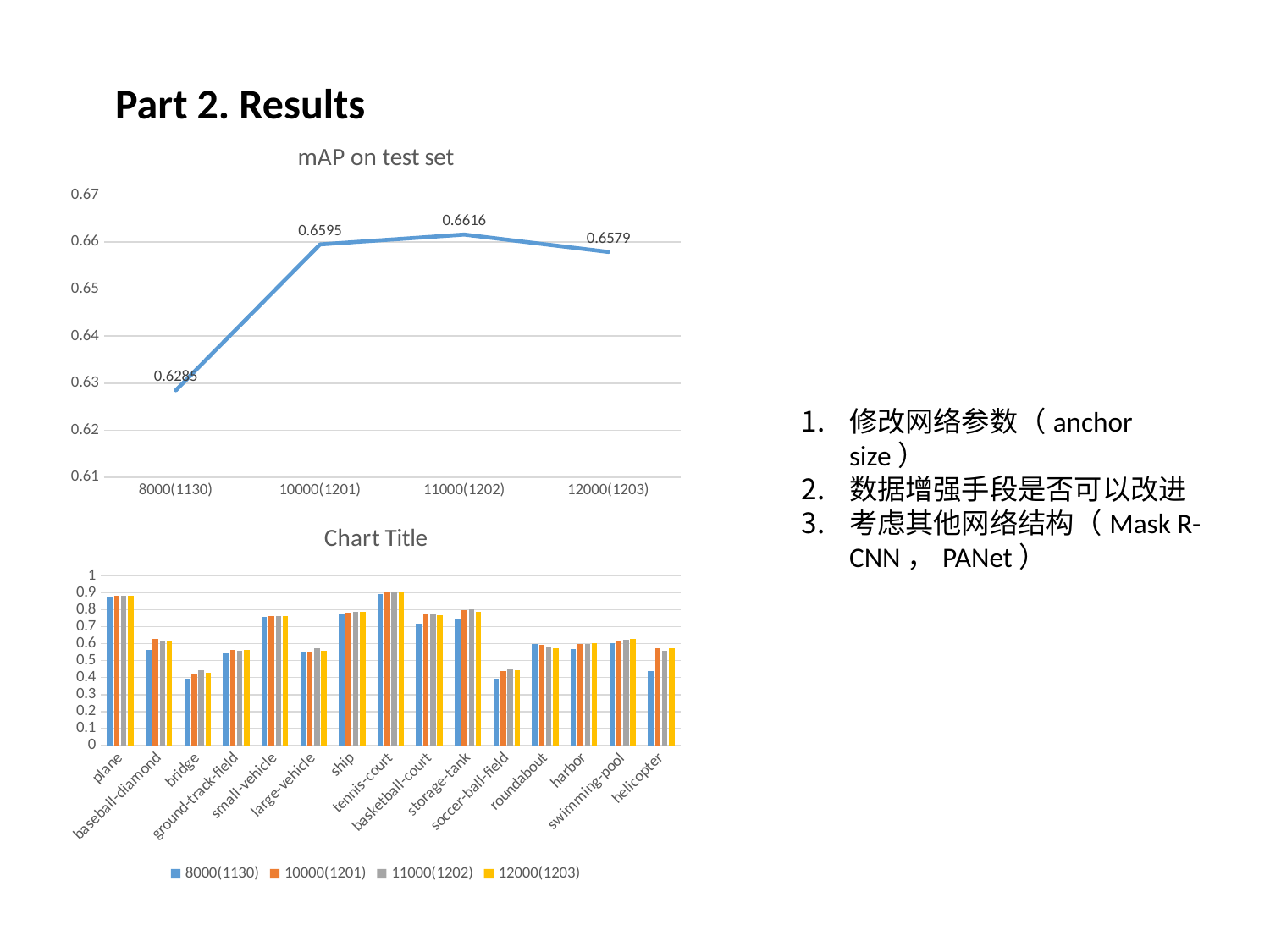

Part 2. Results

### Chart: mAP on test set

| Category | mAP |
|---|---|
| 8000(1130) | 0.6285 |
| 10000(1201) | 0.6595 |
| 11000(1202) | 0.6616 |
| 12000(1203) | 0.6579 |
修改网络参数（anchor size）
数据增强手段是否可以改进
考虑其他网络结构（Mask R-CNN，PANet）

### Chart:

| Category | 8000(1130) | 10000(1201) | 11000(1202) | 12000(1203) |
|---|---|---|---|---|
| plane | 0.8782 | 0.8809 | 0.8804 | 0.8806 |
| baseball-diamond | 0.5637 | 0.6279 | 0.6204 | 0.6112 |
| bridge | 0.3955 | 0.4248 | 0.4456 | 0.4296 |
| ground-track-field | 0.5427 | 0.5657 | 0.5606 | 0.5609 |
| small-vehicle | 0.7603 | 0.7613 | 0.7653 | 0.7612 |
| large-vehicle | 0.5524 | 0.5534 | 0.5731 | 0.5579 |
| ship | 0.7752 | 0.7852 | 0.7859 | 0.7868 |
| tennis-court | 0.8934 | 0.9061 | 0.9046 | 0.905 |
| basketball-court | 0.717 | 0.7774 | 0.7715 | 0.7683 |
| storage-tank | 0.743 | 0.7958 | 0.8042 | 0.7865 |
| soccer-ball-field | 0.3919 | 0.4366 | 0.4486 | 0.4451 |
| roundabout | 0.599 | 0.594 | 0.5856 | 0.5734 |
| harbor | 0.5697 | 0.5971 | 0.5986 | 0.6023 |
| swimming-pool | 0.6047 | 0.6116 | 0.6229 | 0.6285 |
| helicopter | 0.441 | 0.5755 | 0.5562 | 0.571 |